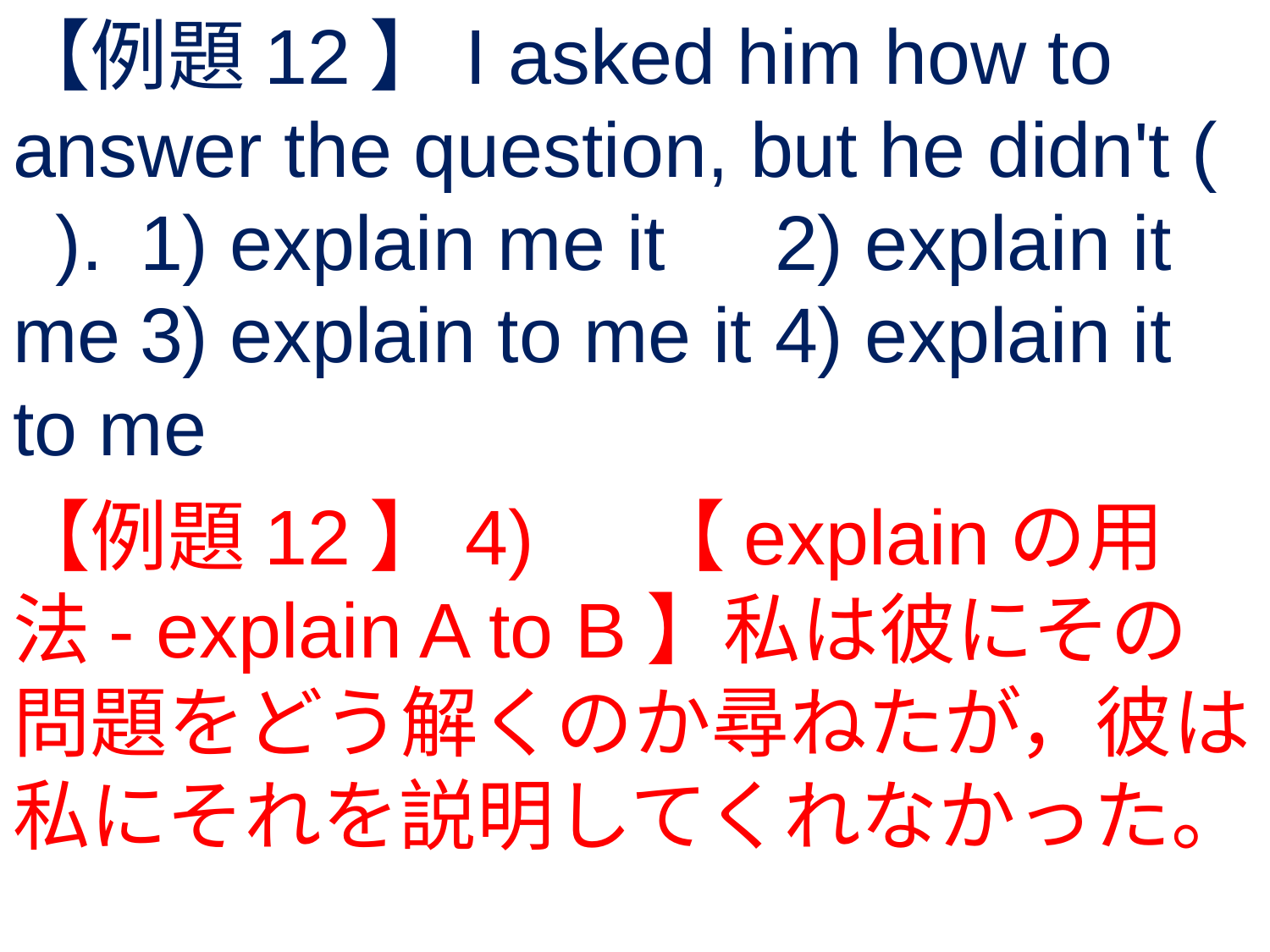

# 【例題12】I asked him how to answer the question, but he didn't (    ).	1) explain me it	2) explain it me	3) explain to me it	4) explain it to me
【例題12】4) 	【explainの用法- explain A to B】私は彼にその問題をどう解くのか尋ねたが，彼は私にそれを説明してくれなかった。